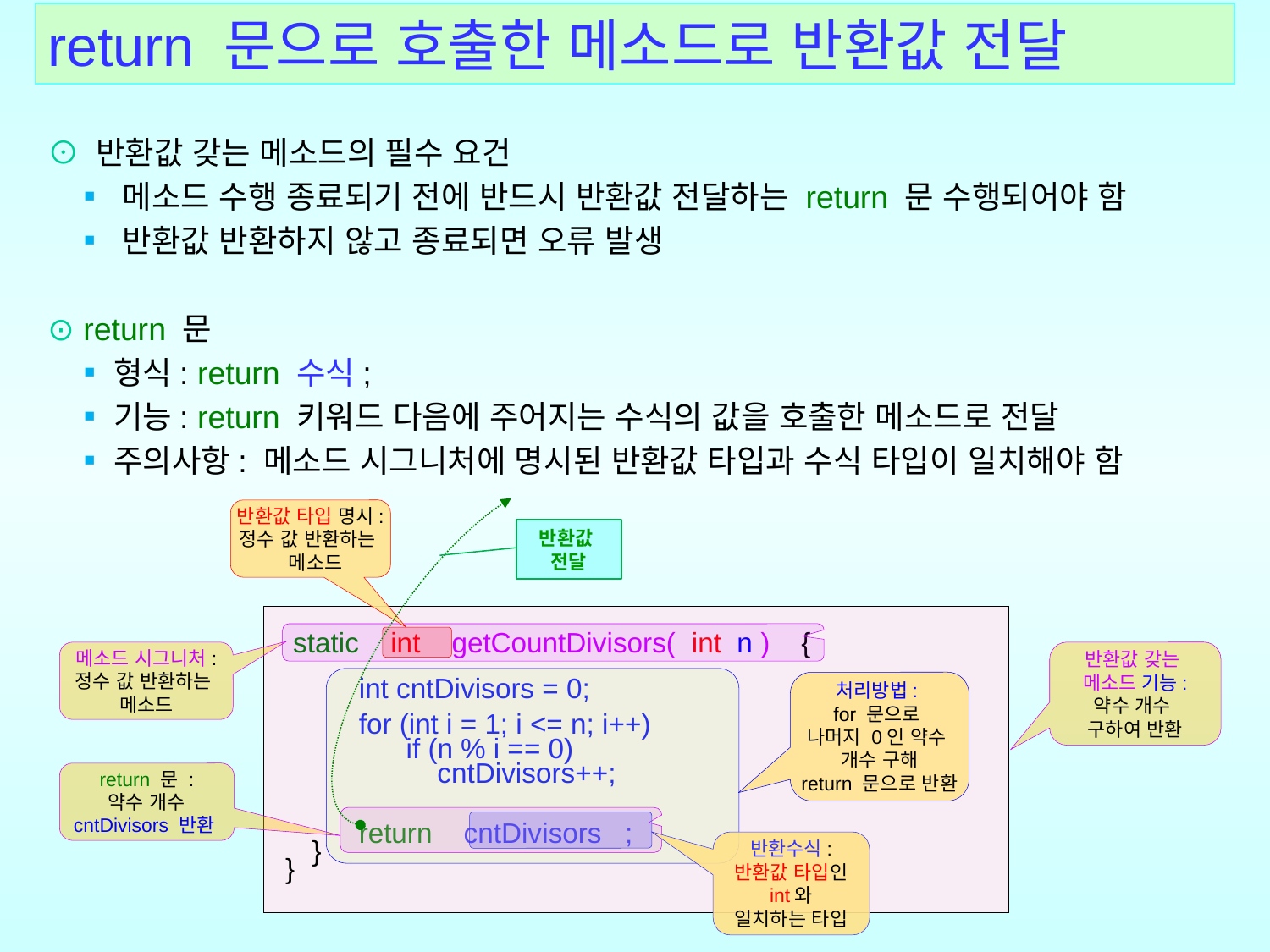

return 문으로 호출한 메소드로 반환값 전달
⊙ 반환값 갖는 메소드의 필수 요건
   ▪ 메소드 수행 종료되기 전에 반드시 반환값 전달하는 return 문 수행되어야 함
   ▪ 반환값 반환하지 않고 종료되면 오류 발생

⊙ return 문
   ▪형식: return 수식;
   ▪기능: return 키워드 다음에 주어지는 수식의 값을 호출한 메소드로 전달
   ▪주의사항: 메소드 시그니처에 명시된 반환값 타입과 수식 타입이 일치해야 함

반환값 타입 명시:
정수 값 반환하는
 메소드
반환값
전달
| static int getCountDivisors( int n ) { int cntDivisors = 0; for (int i = 1; i <= n; i++) if (n % i == 0) cntDivisors++; return cntDivisors ; } } |
| --- |

메소드 시그니처:
정수 값 반환하는  메소드
반환값 갖는
메소드   기능:
약수 개수
구하여 반환

처리방법:
for 문으로
나머지 0인 약수
개수 구해
return 문으로 반환
return 문 :
약수 개수 cntDivisors 반환

반환수식:
반환값 타입인
 int와
일치하는 타입